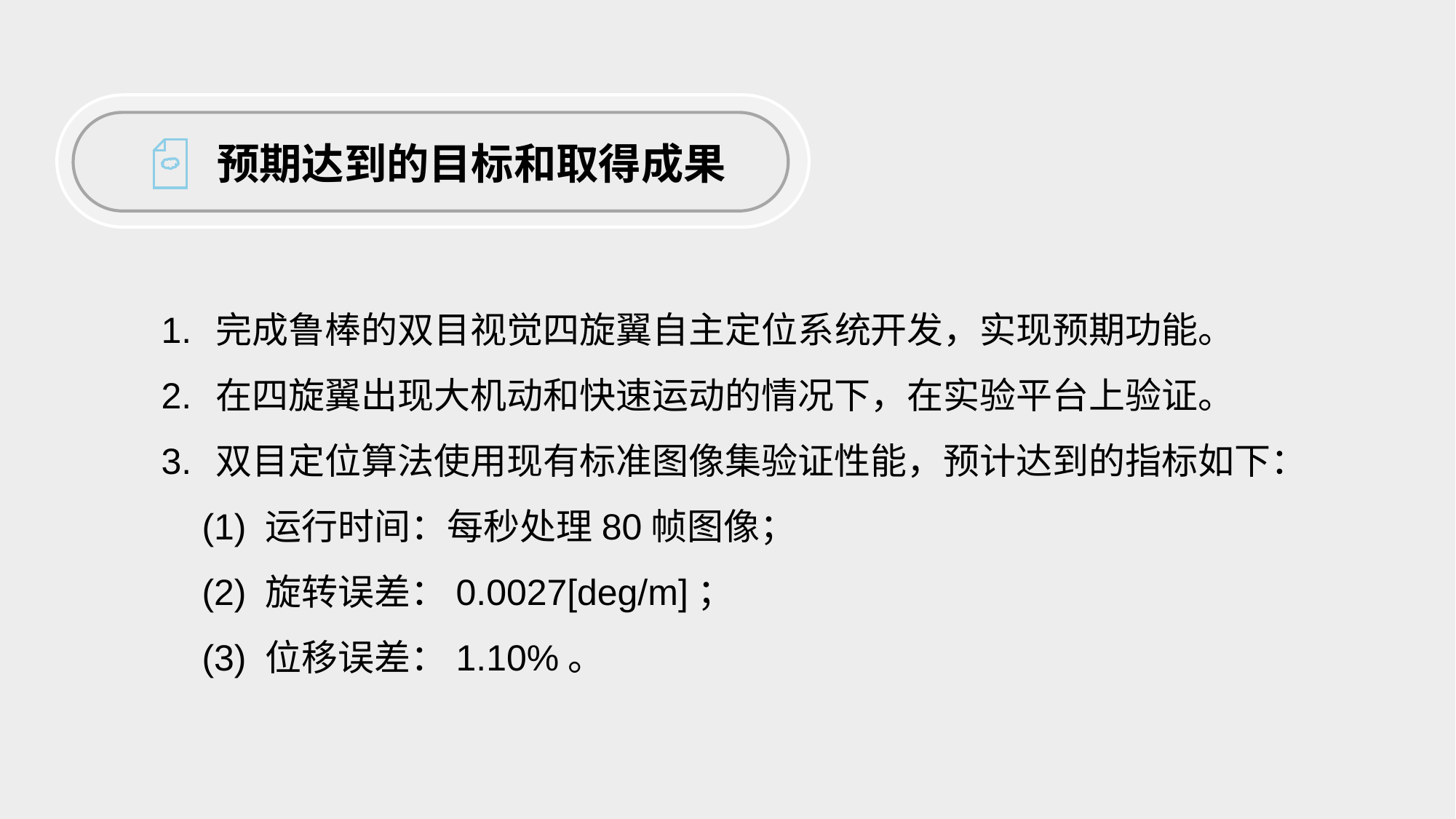

预期达到的目标和取得成果

完成鲁棒的双目视觉四旋翼自主定位系统开发，实现预期功能。
在四旋翼出现大机动和快速运动的情况下，在实验平台上验证。
双目定位算法使用现有标准图像集验证性能，预计达到的指标如下：
    (1) 运行时间：每秒处理80帧图像；
    (2) 旋转误差：0.0027[deg/m]；
    (3) 位移误差：1.10%。